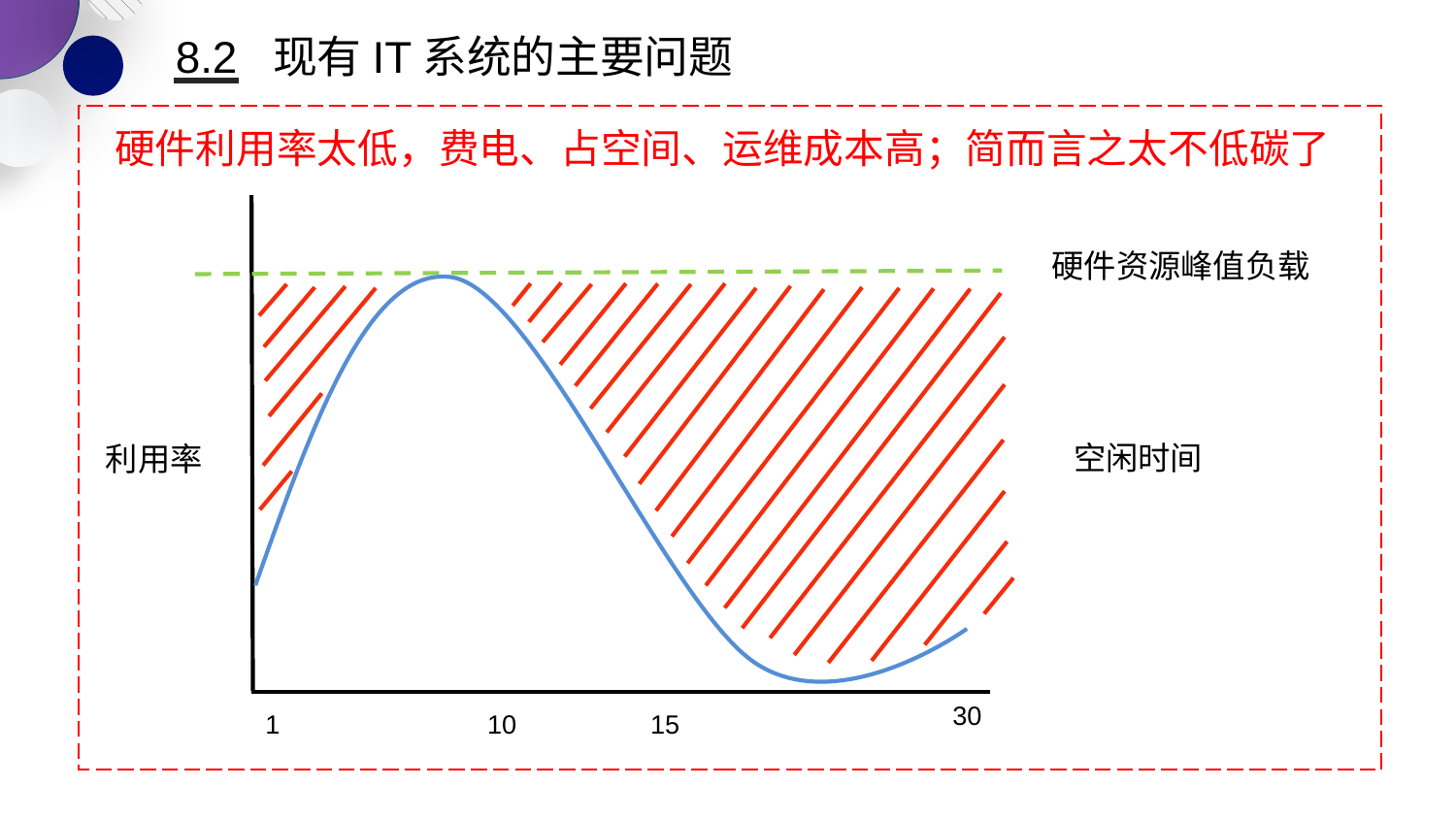

8.2  现有IT系统的主要问题

硬件利用率太低，费电、占空间、运维成本高；简而言之太不低碳了
硬件资源峰值负载

空闲时间
利用率
30
1
10
15